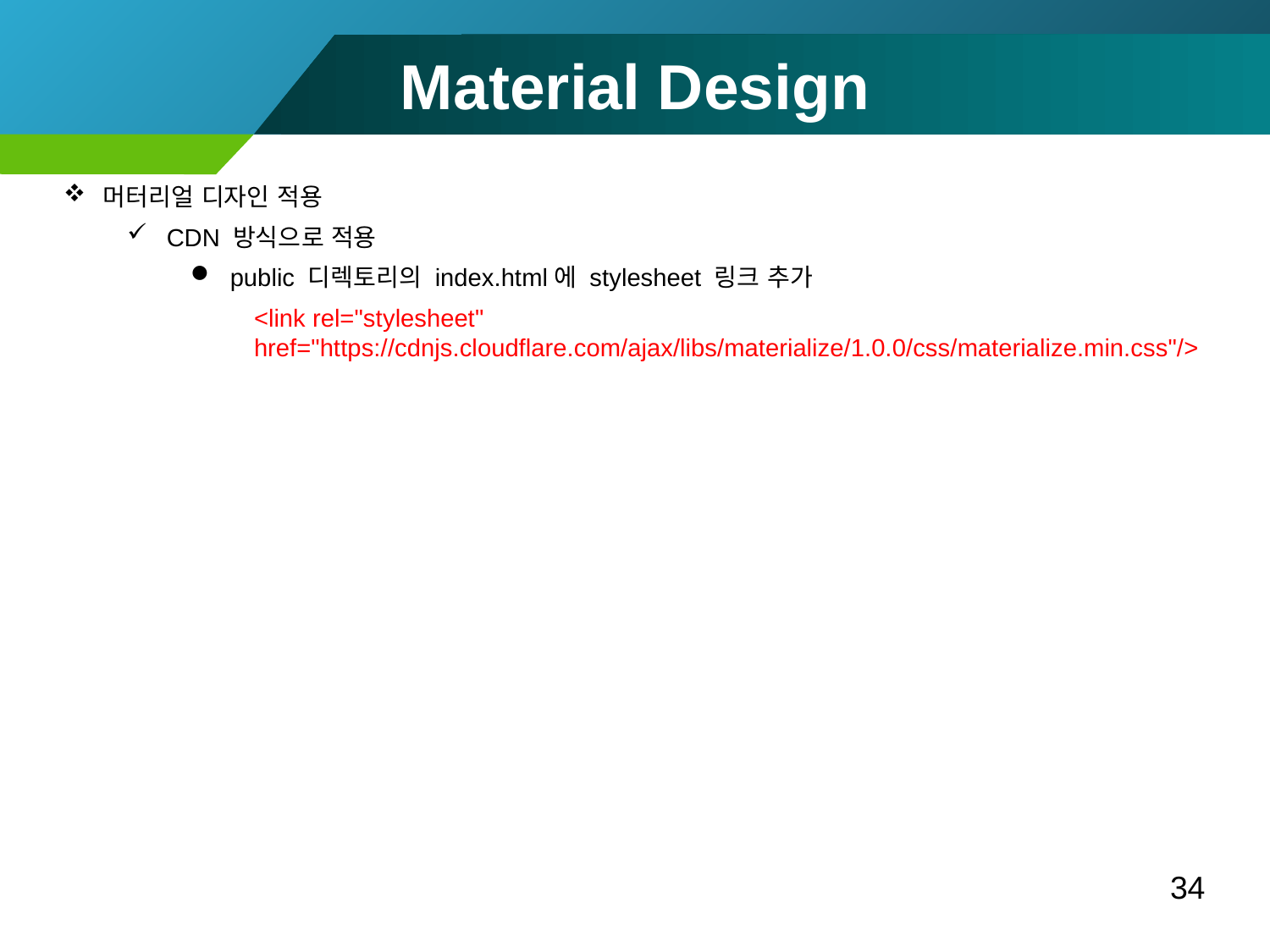

Material Design
머터리얼 디자인 적용
CDN 방식으로 적용
public 디렉토리의 index.html에 stylesheet 링크 추가
<link rel="stylesheet"
href="https://cdnjs.cloudflare.com/ajax/libs/materialize/1.0.0/css/materialize.min.css"/>
34